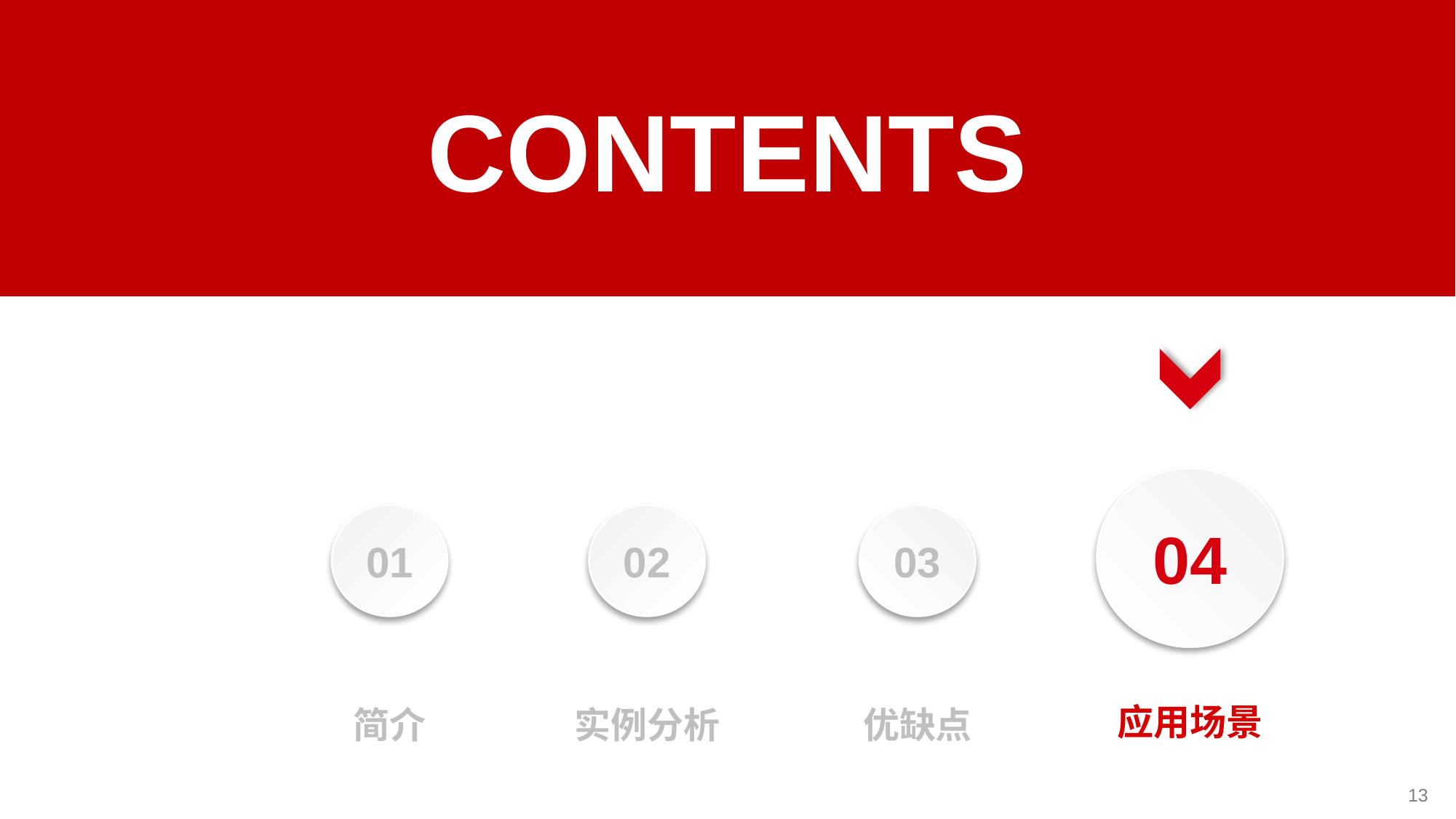

CONTENTS

04
应用场景

01
简介
02
实例分析
03
优缺点